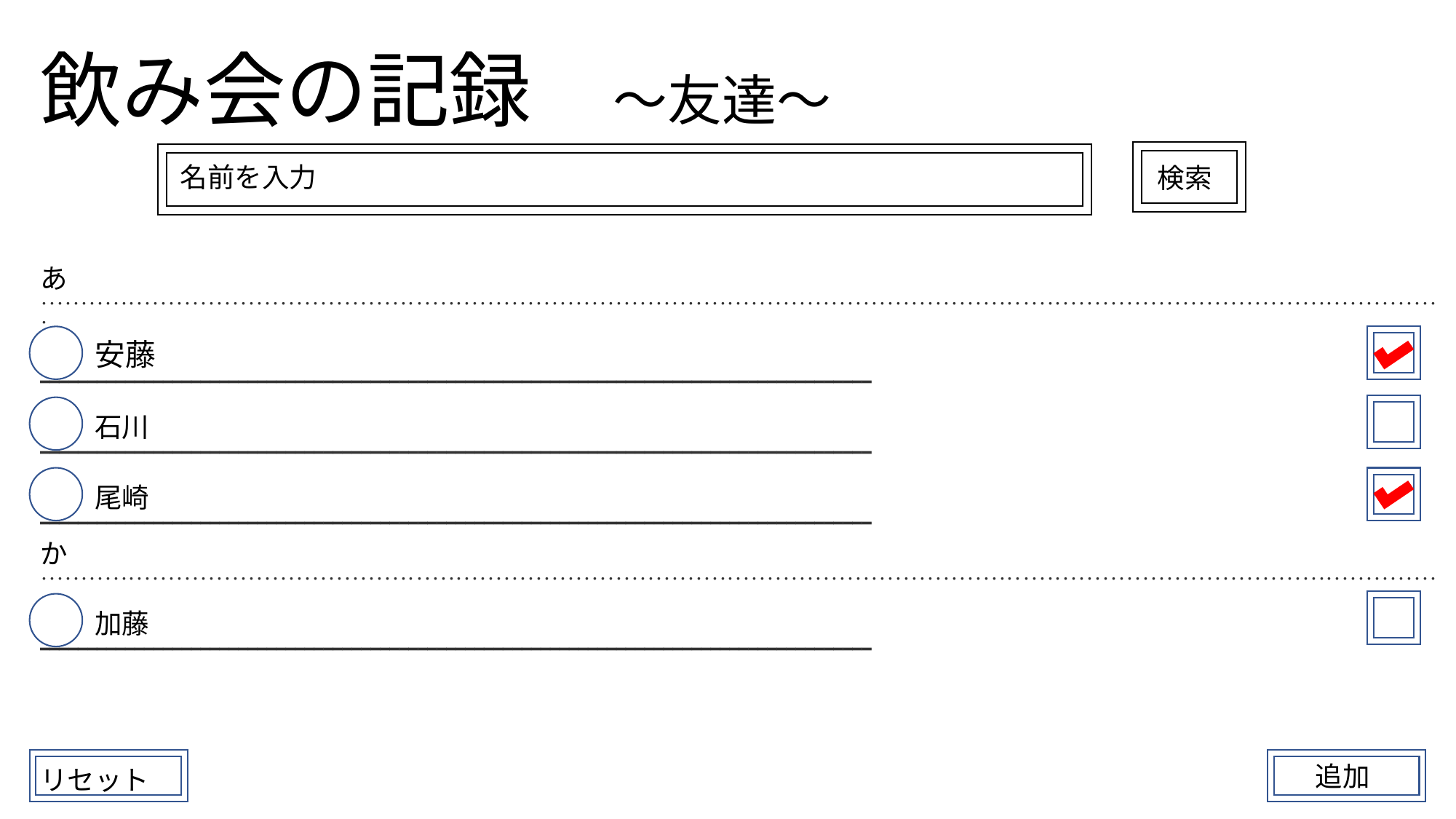

飲み会の記録　～友達～

名前を入力
検索
あ
････････････････････････････････････････････････････････････････････････････････････････････････････････････････････････････････････････････････････････････････････････････････

　　安藤
━━━━━━━━━━━━━━━━━━━━━━━━━━━━━━━━━━━━━━━━━━━━━━━━━━━━━━━━━━━━━━━━━━━━━━━━━━━━━━━━━━━━━━━━

　　石川
━━━━━━━━━━━━━━━━━━━━━━━━━━━━━━━━━━━━━━━━━━━━━━━━━━━━━━━━━━━━━━━━━━━━━━━━━━━━━━━━━━━━━━━━

　　尾崎
━━━━━━━━━━━━━━━━━━━━━━━━━━━━━━━━━━━━━━━━━━━━━━━━━━━━━━━━━━━━━━━━━━━━━━━━━━━━━━━━━━━━━━━━

か
････････････････････････････････････････････････････････････････････････････････････････････････････････････････････････････････････････････････････････････････････････････････

　　加藤
━━━━━━━━━━━━━━━━━━━━━━━━━━━━━━━━━━━━━━━━━━━━━━━━━━━━━━━━━━━━━━━━━━━━━━━━━━━━━━━━━━━━━━━━

追加
リセット